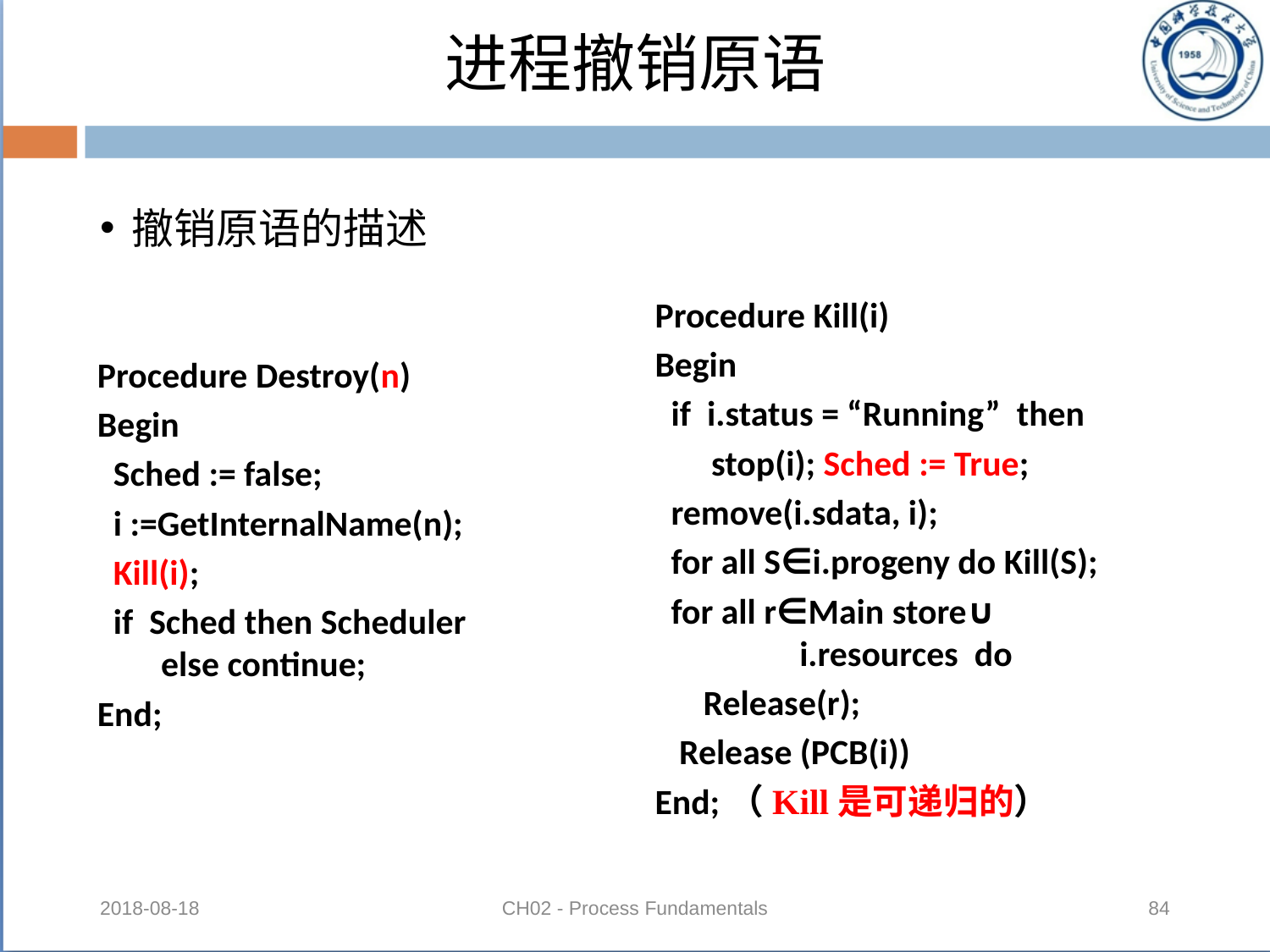

# 进程撤销原语
撤销原语的描述
Procedure Kill(i)
Begin
  if  i.status = “Running”  then
       stop(i); Sched := True;
  remove(i.sdata, i);
  for all S∈i.progeny do Kill(S);
  for all r∈Main store∪
                  i.resources  do
      Release(r);
   Release (PCB(i))
End;（Kill是可递归的）
Procedure Destroy(n)
Begin
  Sched := false;
  i :=GetInternalName(n);
  Kill(i);
  if  Sched then Scheduler
  else continue;
End;
2018-08-18
CH02 - Process Fundamentals
84